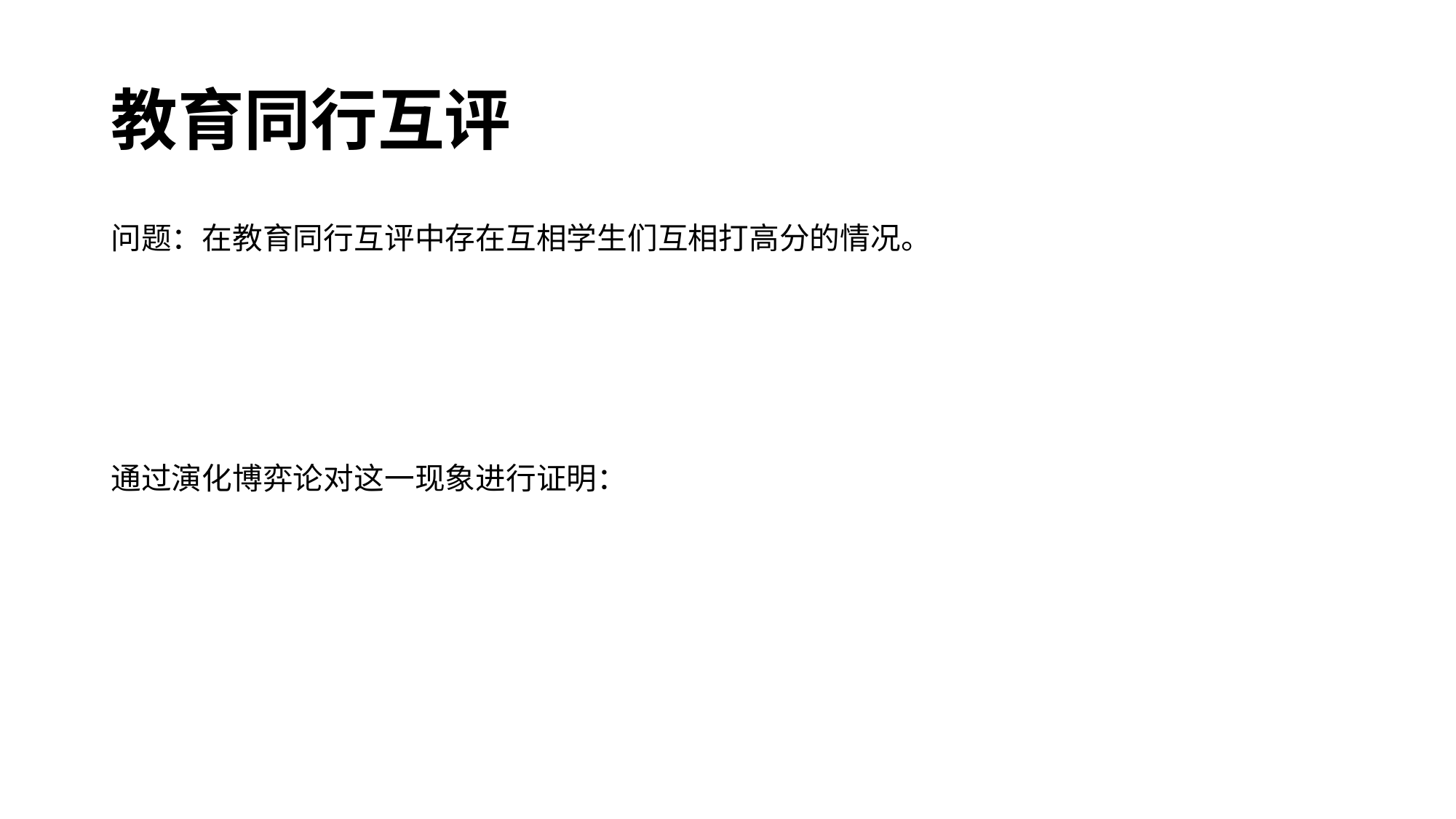

# 教育同行互评
问题：在教育同行互评中存在互相学生们互相打高分的情况。

通过演化博弈论对这一现象进行证明：